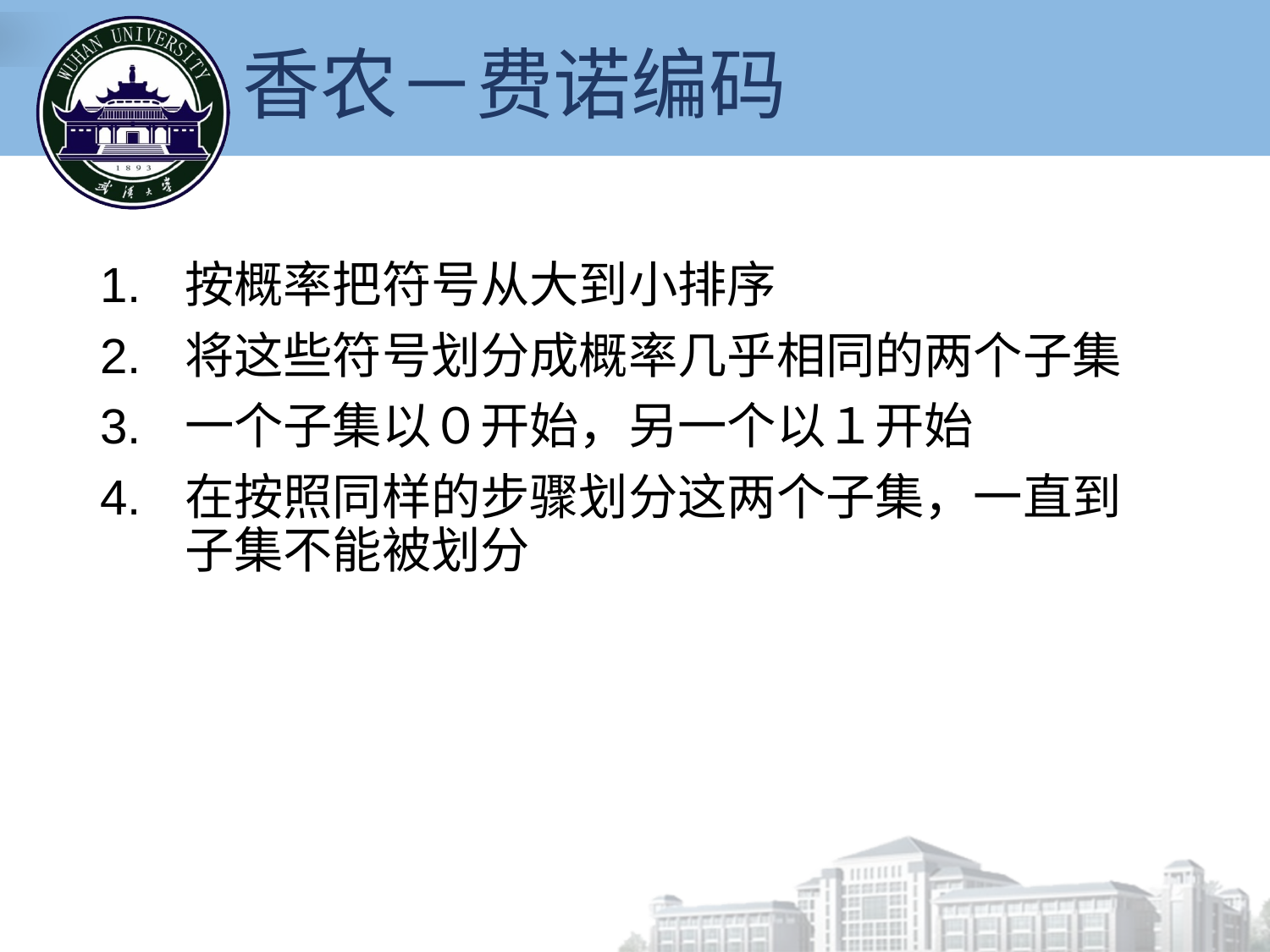

# 香农－费诺编码
按概率把符号从大到小排序
将这些符号划分成概率几乎相同的两个子集
一个子集以０开始，另一个以１开始
在按照同样的步骤划分这两个子集，一直到子集不能被划分